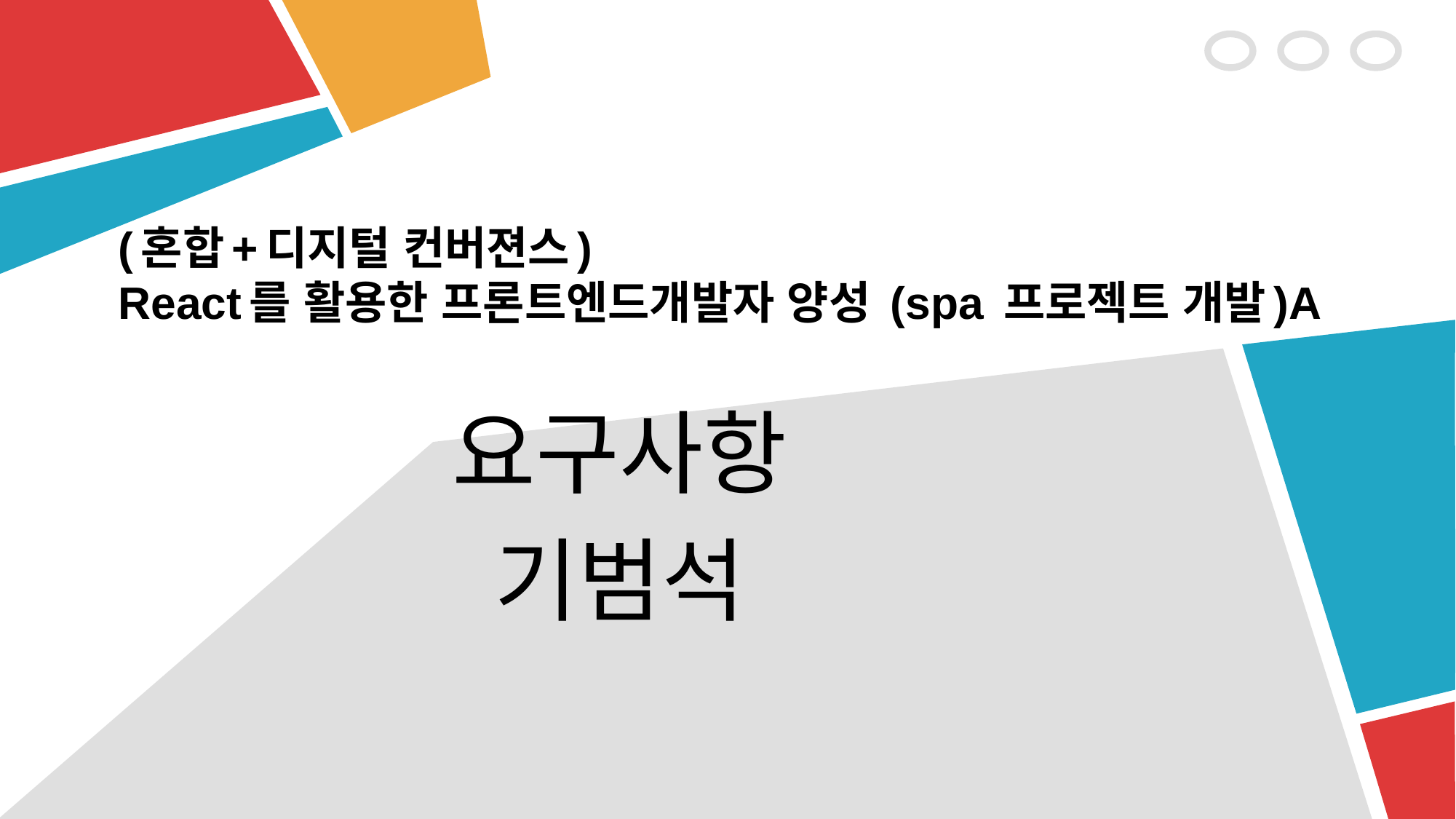

# (혼합+디지털 컨버젼스) React를 활용한 프론트엔드개발자 양성 (spa 프로젝트 개발)A
요구사항
기범석